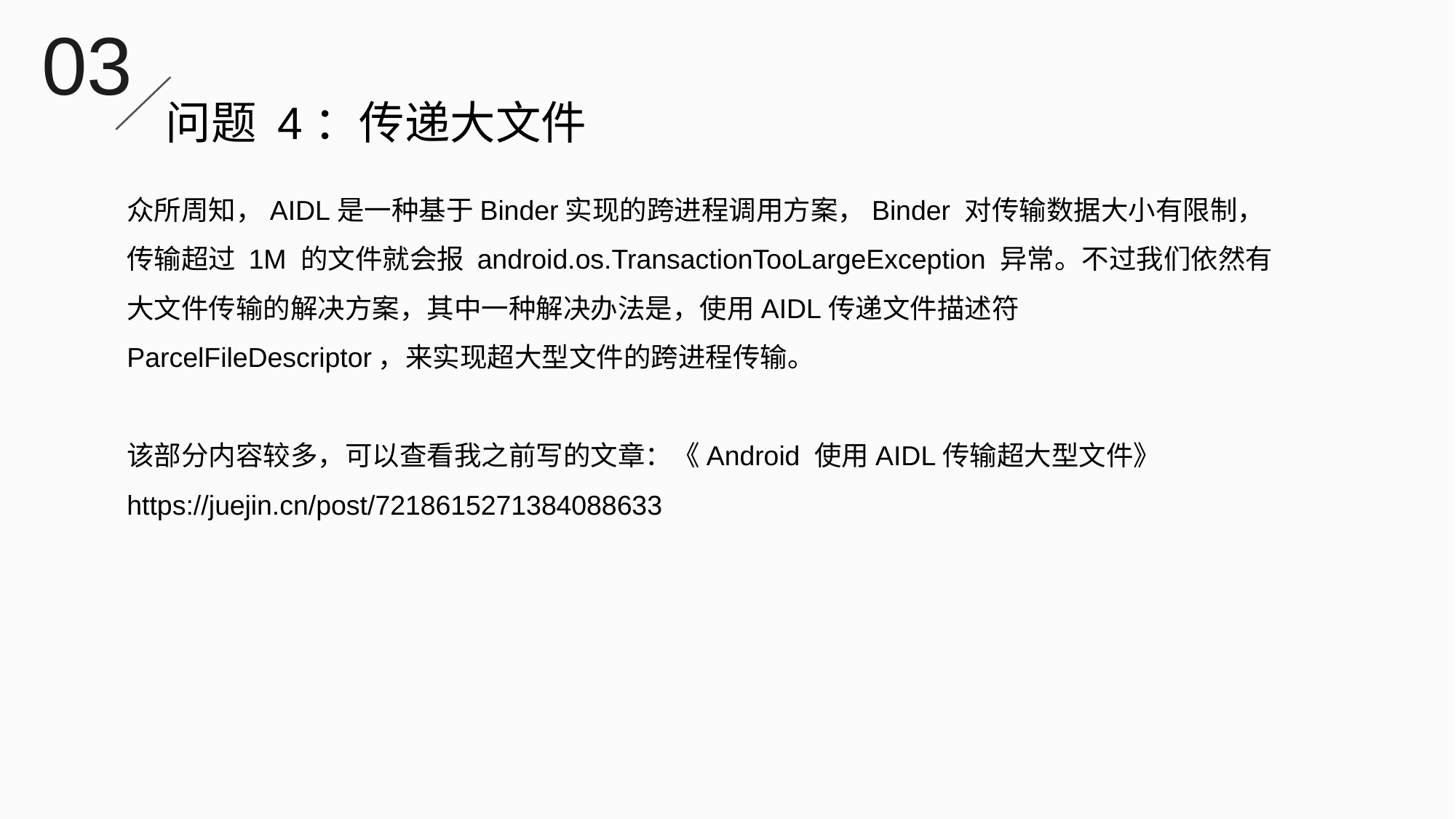

03
问题 4：传递大文件
众所周知，AIDL是一种基于Binder实现的跨进程调用方案，Binder 对传输数据大小有限制，传输超过 1M 的文件就会报 android.os.TransactionTooLargeException 异常。不过我们依然有大文件传输的解决方案，其中一种解决办法是，使用AIDL传递文件描述符ParcelFileDescriptor，来实现超大型文件的跨进程传输。

该部分内容较多，可以查看我之前写的文章：《Android 使用AIDL传输超大型文件》
https://juejin.cn/post/7218615271384088633